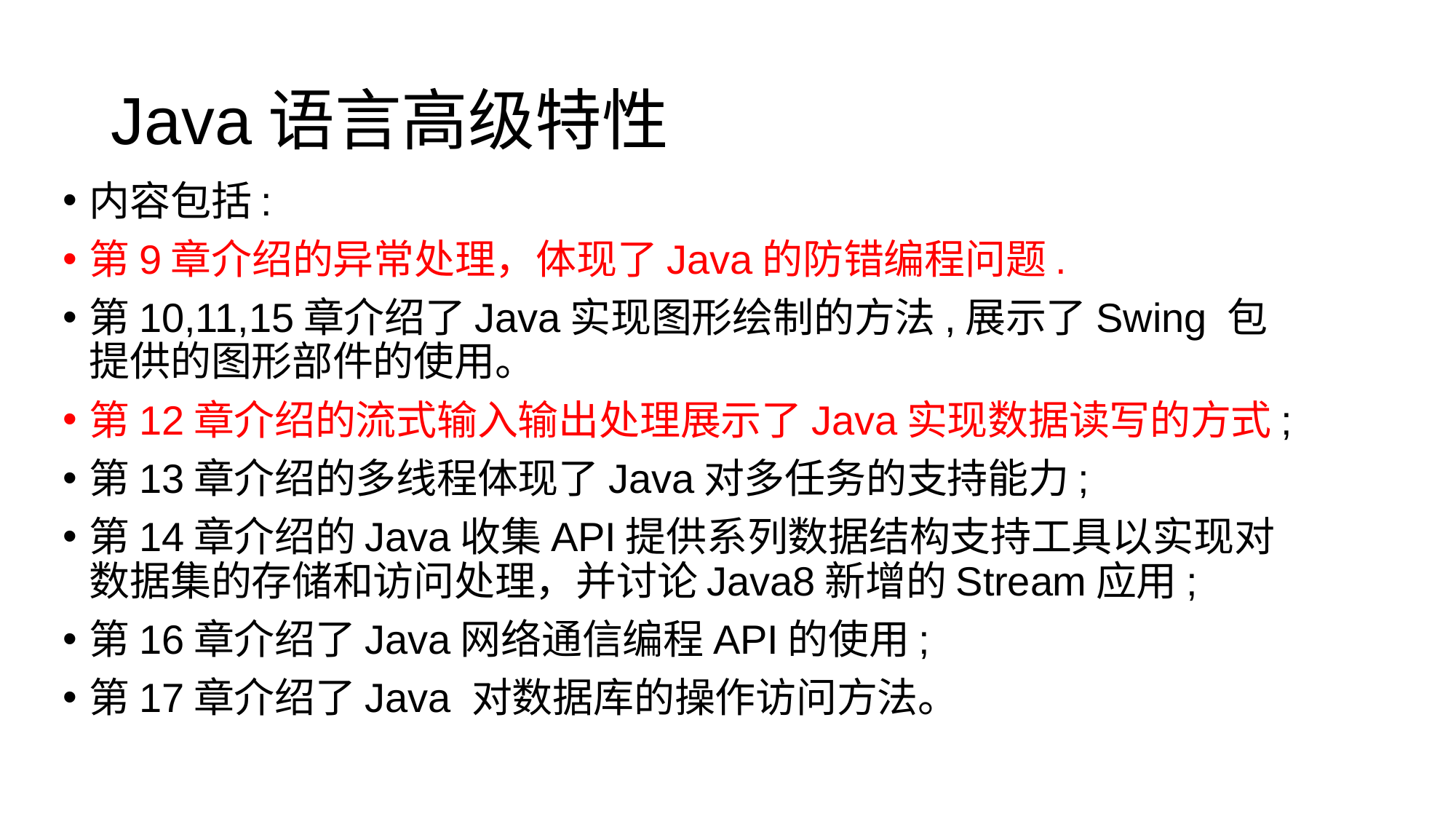

# Java语言高级特性
内容包括:
第9章介绍的异常处理，体现了Java的防错编程问题.
第10,11,15章介绍了Java实现图形绘制的方法,展示了Swing 包提供的图形部件的使用。
第12章介绍的流式输入输出处理展示了Java实现数据读写的方式;
第13章介绍的多线程体现了Java对多任务的支持能力;
第14章介绍的Java收集API提供系列数据结构支持工具以实现对数据集的存储和访问处理，并讨论Java8新增的Stream应用;
第16章介绍了Java网络通信编程API的使用;
第17章介绍了Java 对数据库的操作访问方法。